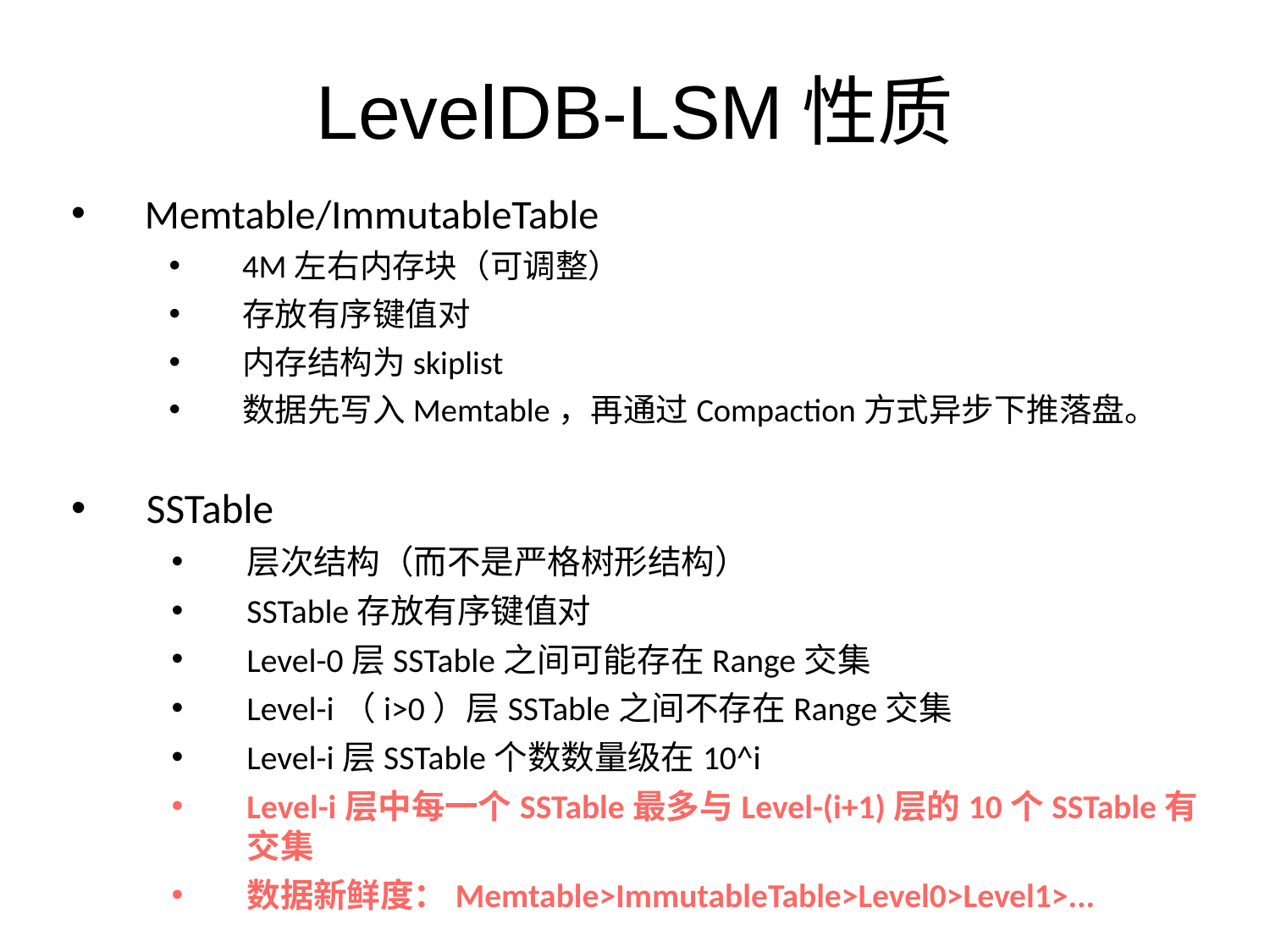

# LevelDB-LSM性质
Memtable/ImmutableTable
4M左右内存块（可调整）
存放有序键值对
内存结构为skiplist
数据先写入Memtable，再通过Compaction方式异步下推落盘。
SSTable
层次结构（而不是严格树形结构）
SSTable存放有序键值对
Level-0层SSTable之间可能存在Range交集
Level-i（i>0）层SSTable之间不存在Range交集
Level-i层SSTable个数数量级在10^i
Level-i层中每一个SSTable最多与Level-(i+1)层的10个SSTable有交集
数据新鲜度：Memtable>ImmutableTable>Level0>Level1>...